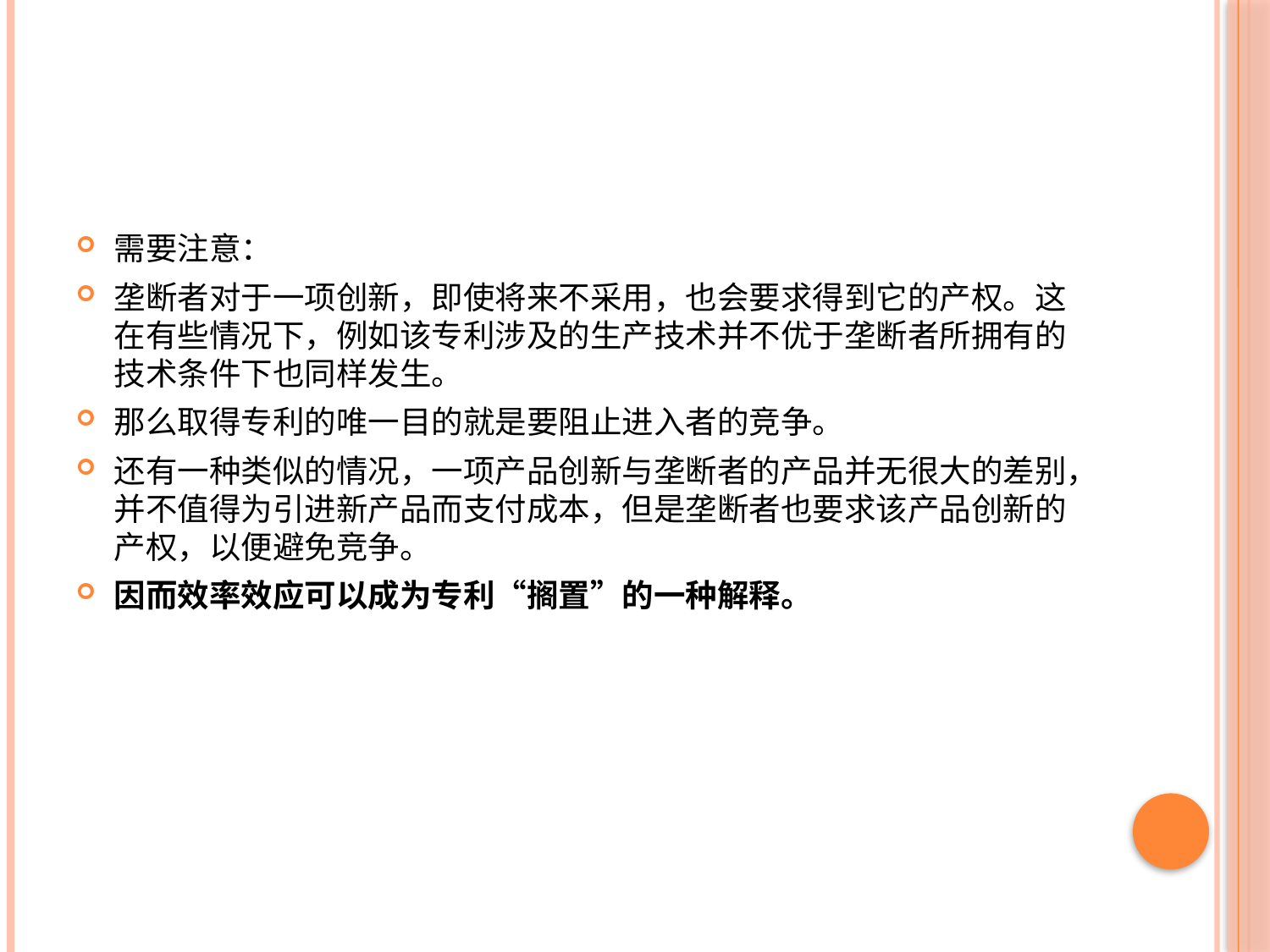

#
需要注意：
垄断者对于一项创新，即使将来不采用，也会要求得到它的产权。这在有些情况下，例如该专利涉及的生产技术并不优于垄断者所拥有的技术条件下也同样发生。
那么取得专利的唯一目的就是要阻止进入者的竞争。
还有一种类似的情况，一项产品创新与垄断者的产品并无很大的差别，并不值得为引进新产品而支付成本，但是垄断者也要求该产品创新的产权，以便避免竞争。
因而效率效应可以成为专利“搁置”的一种解释。